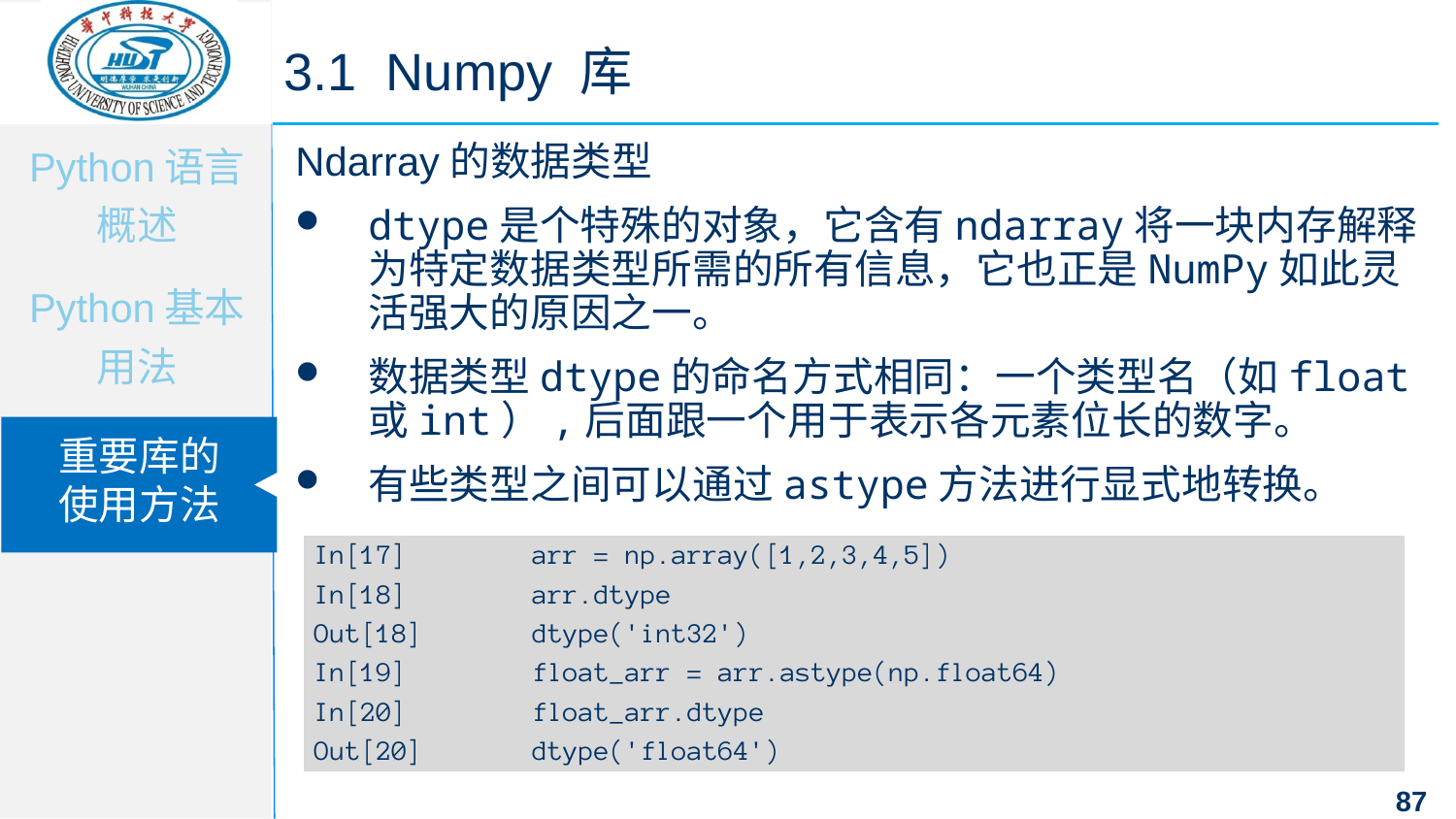

3.1  Numpy 库
Ndarray的数据类型
dtype是个特殊的对象，它含有ndarray将一块内存解释为特定数据类型所需的所有信息，它也正是NumPy如此灵活强大的原因之一。
数据类型dtype的命名方式相同：一个类型名（如float或int）,后面跟一个用于表示各元素位长的数字。
有些类型之间可以通过astype方法进行显式地转换。
| In[17] | arr = np.array([1,2,3,4,5]) |
| --- | --- |
| In[18] | arr.dtype |
| Out[18] | dtype('int32') |
| In[19] | float\_arr = arr.astype(np.float64) |
| In[20] | float\_arr.dtype |
| Out[20] | dtype('float64') |